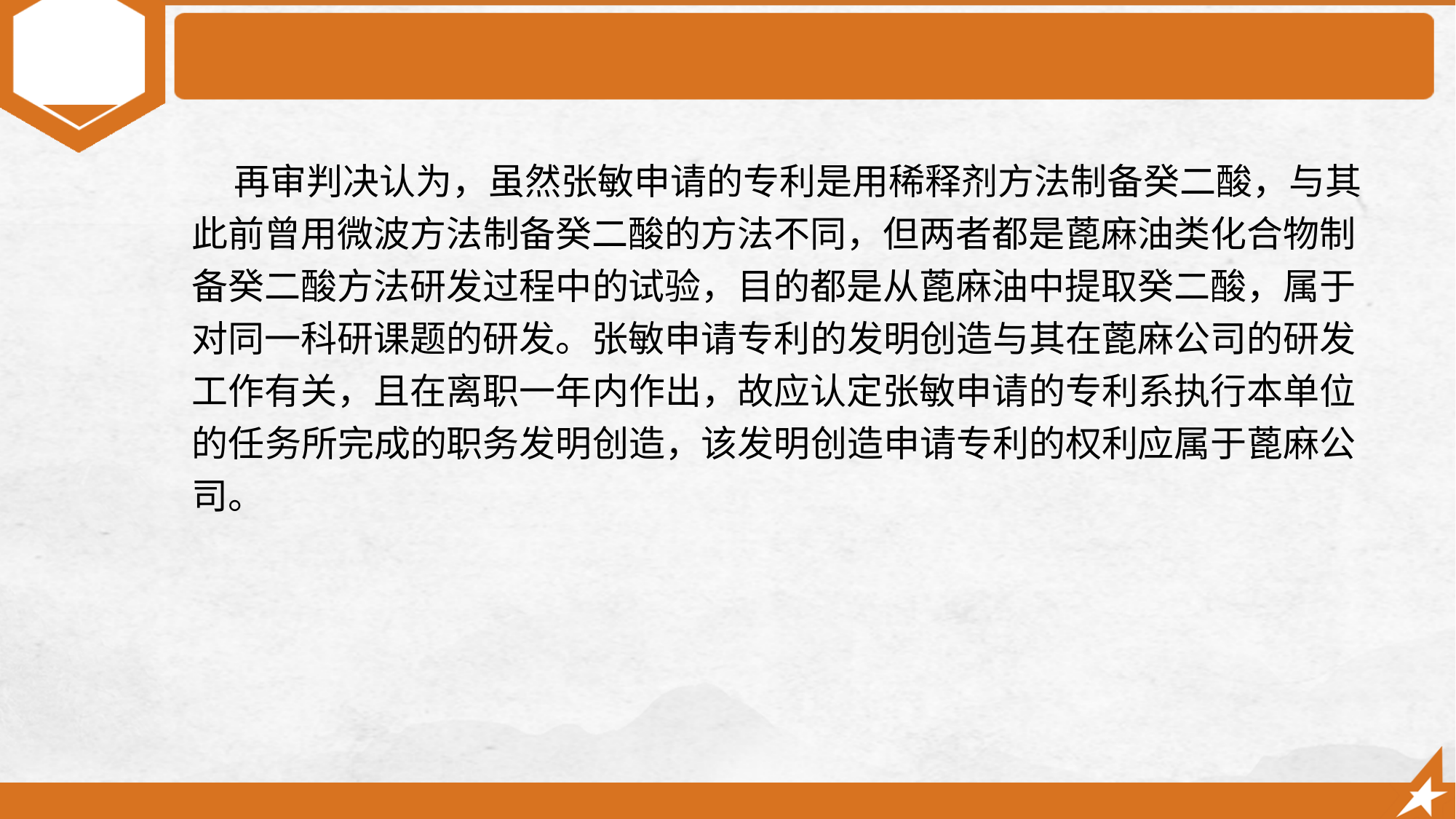

再审判决认为，虽然张敏申请的专利是用稀释剂方法制备癸二酸，与其此前曾用微波方法制备癸二酸的方法不同，但两者都是蓖麻油类化合物制备癸二酸方法研发过程中的试验，目的都是从蓖麻油中提取癸二酸，属于对同一科研课题的研发。张敏申请专利的发明创造与其在蓖麻公司的研发工作有关，且在离职一年内作出，故应认定张敏申请的专利系执行本单位的任务所完成的职务发明创造，该发明创造申请专利的权利应属于蓖麻公司。